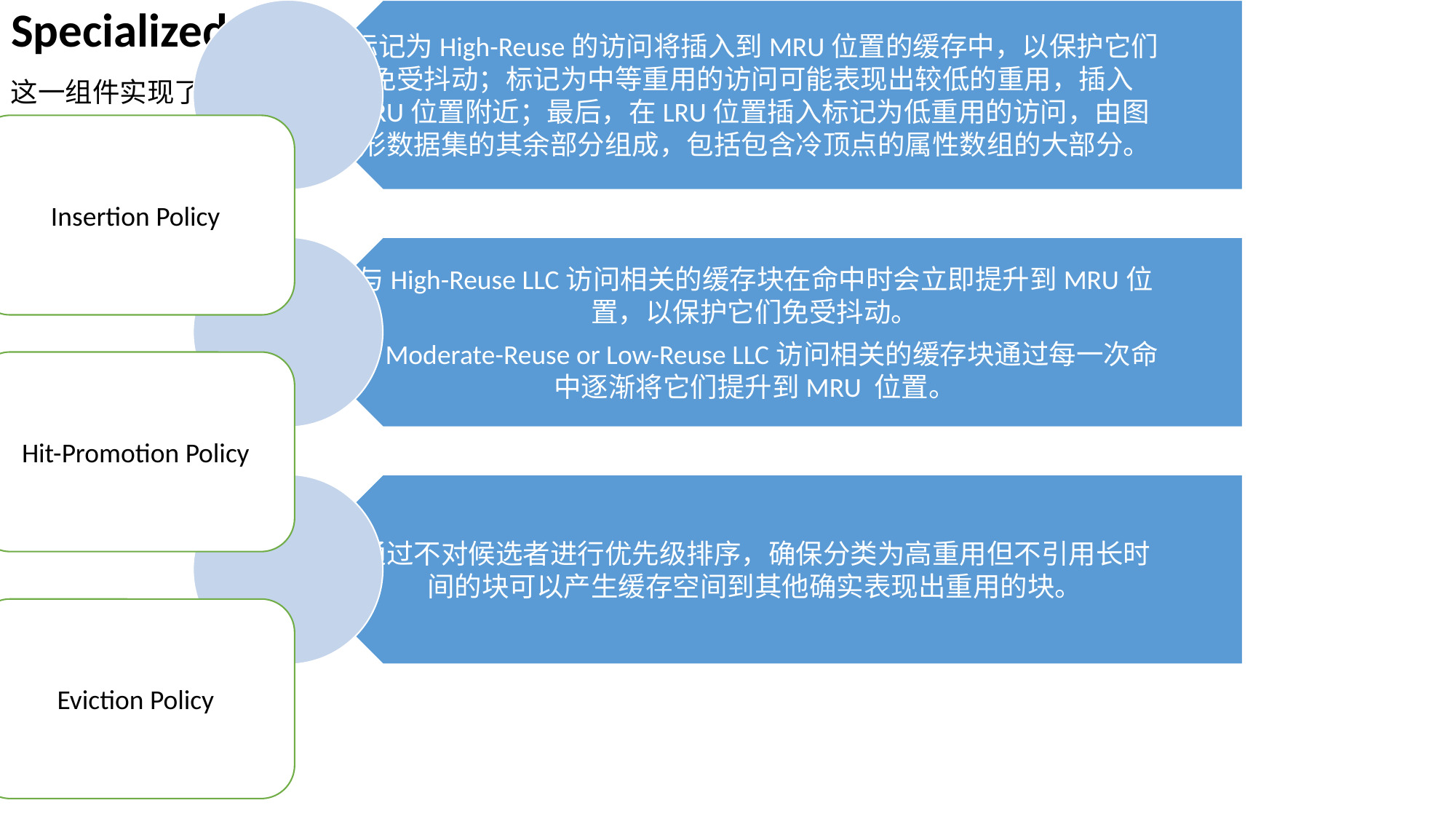

# Specialized Cache Policies
这一组件实现了专门的缓存策略，以保护与High-Reuse LLC访问相关的缓存块免受抖动。
Insertion Policy
标记为High-Reuse的访问将插入到MRU位置的缓存中，以保护它们免受抖动；标记为中等重用的访问可能表现出较低的重用，插入LRU位置附近；最后，在LRU位置插入标记为低重用的访问，由图形数据集的其余部分组成，包括包含冷顶点的属性数组的大部分。
与High-Reuse LLC访问相关的缓存块在命中时会立即提升到MRU位置，以保护它们免受抖动。
与Moderate-Reuse or Low-Reuse LLC访问相关的缓存块通过每一次命中逐渐将它们提升到MRU 位置。
通过不对候选者进行优先级排序，确保分类为高重用但不引用长时间的块可以产生缓存空间到其他确实表现出重用的块。
Hit-Promotion Policy
Eviction Policy